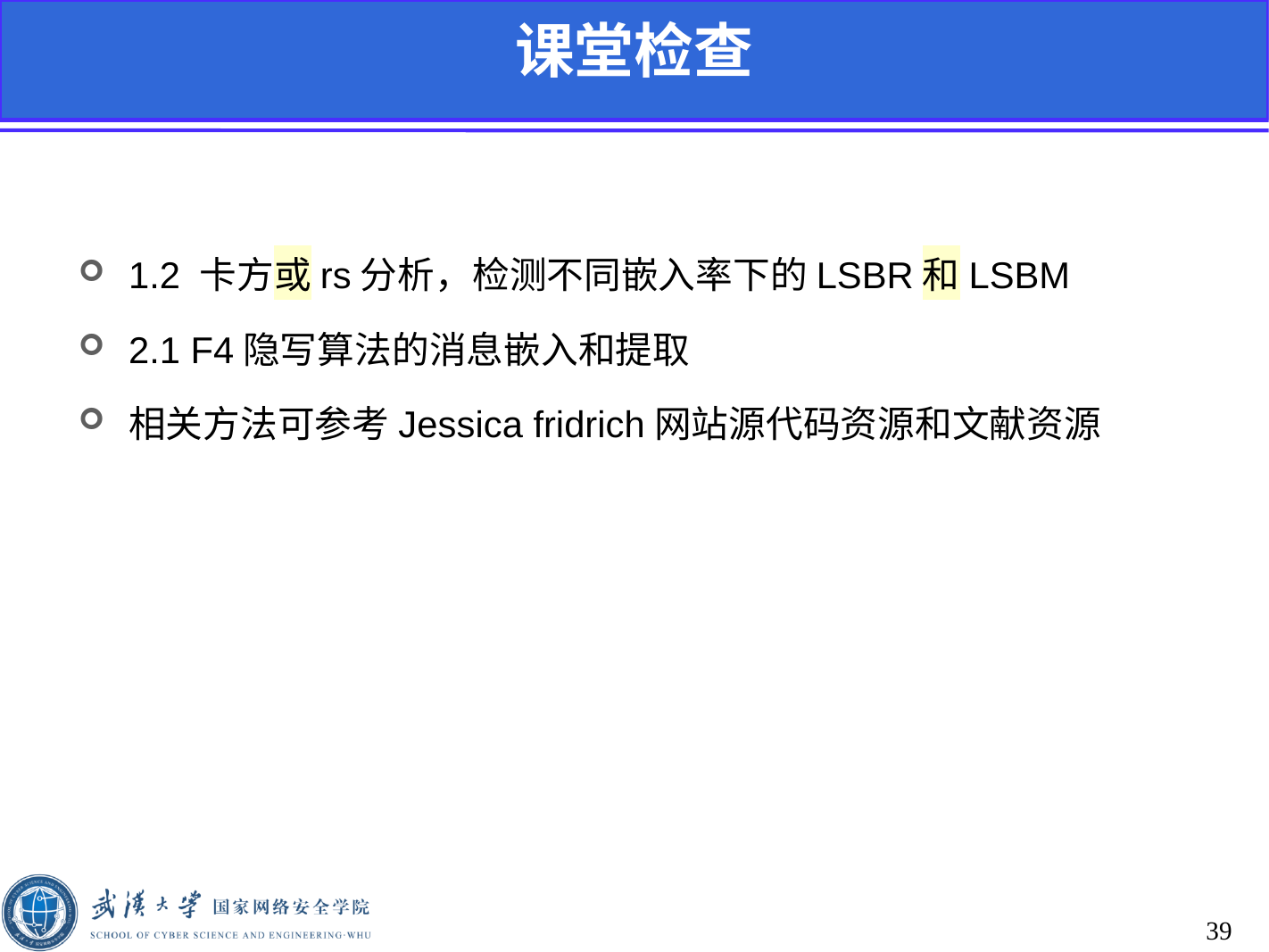

课堂检查
1.2 卡方或rs分析，检测不同嵌入率下的LSBR和LSBM
2.1 F4隐写算法的消息嵌入和提取
相关方法可参考Jessica fridrich网站源代码资源和文献资源